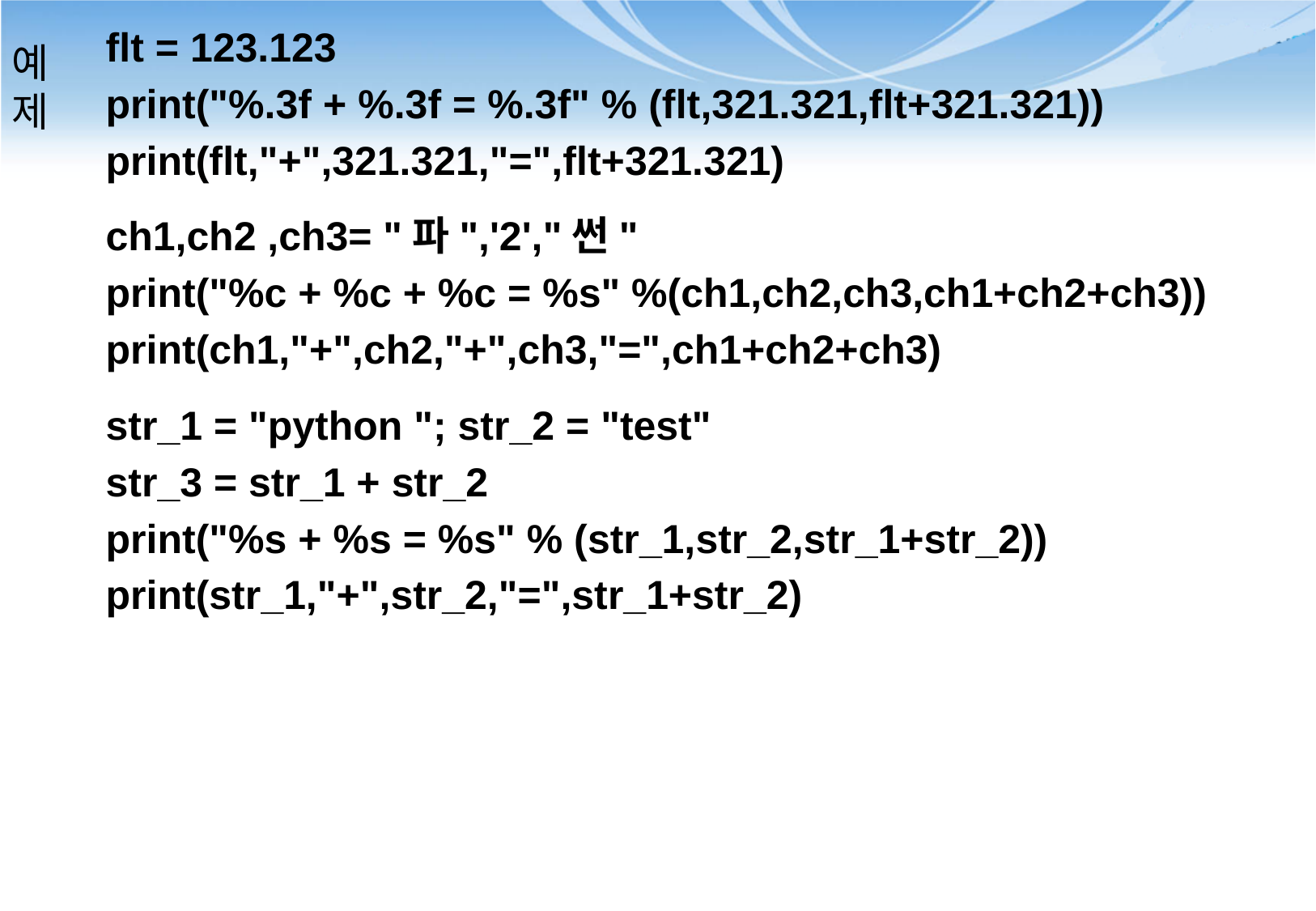

flt = 123.123
print("%.3f + %.3f = %.3f" % (flt,321.321,flt+321.321))
print(flt,"+",321.321,"=",flt+321.321)

ch1,ch2 ,ch3= "파",'2',"썬"
print("%c + %c + %c = %s" %(ch1,ch2,ch3,ch1+ch2+ch3))
print(ch1,"+",ch2,"+",ch3,"=",ch1+ch2+ch3)

str_1 = "python "; str_2 = "test"
str_3 = str_1 + str_2
print("%s + %s = %s" % (str_1,str_2,str_1+str_2))
print(str_1,"+",str_2,"=",str_1+str_2)

# 예 제